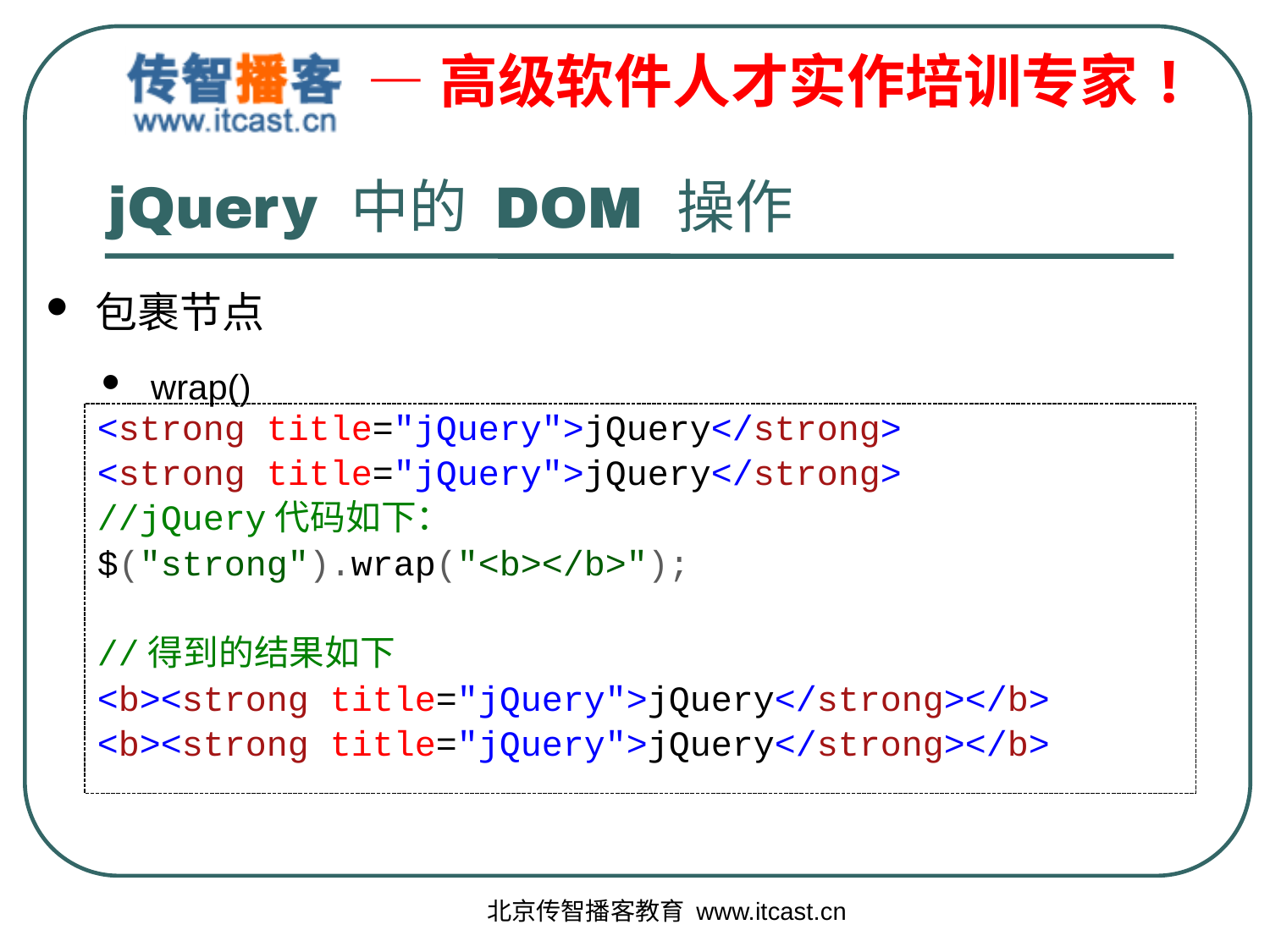

jQuery 中的 DOM 操作
包裹节点
wrap()
<strong title="jQuery">jQuery</strong>
<strong title="jQuery">jQuery</strong>
//jQuery代码如下：
$("strong").wrap("<b></b>");

//得到的结果如下
<b><strong title="jQuery">jQuery</strong></b>
<b><strong title="jQuery">jQuery</strong></b>
北京传智播客教育 www.itcast.cn